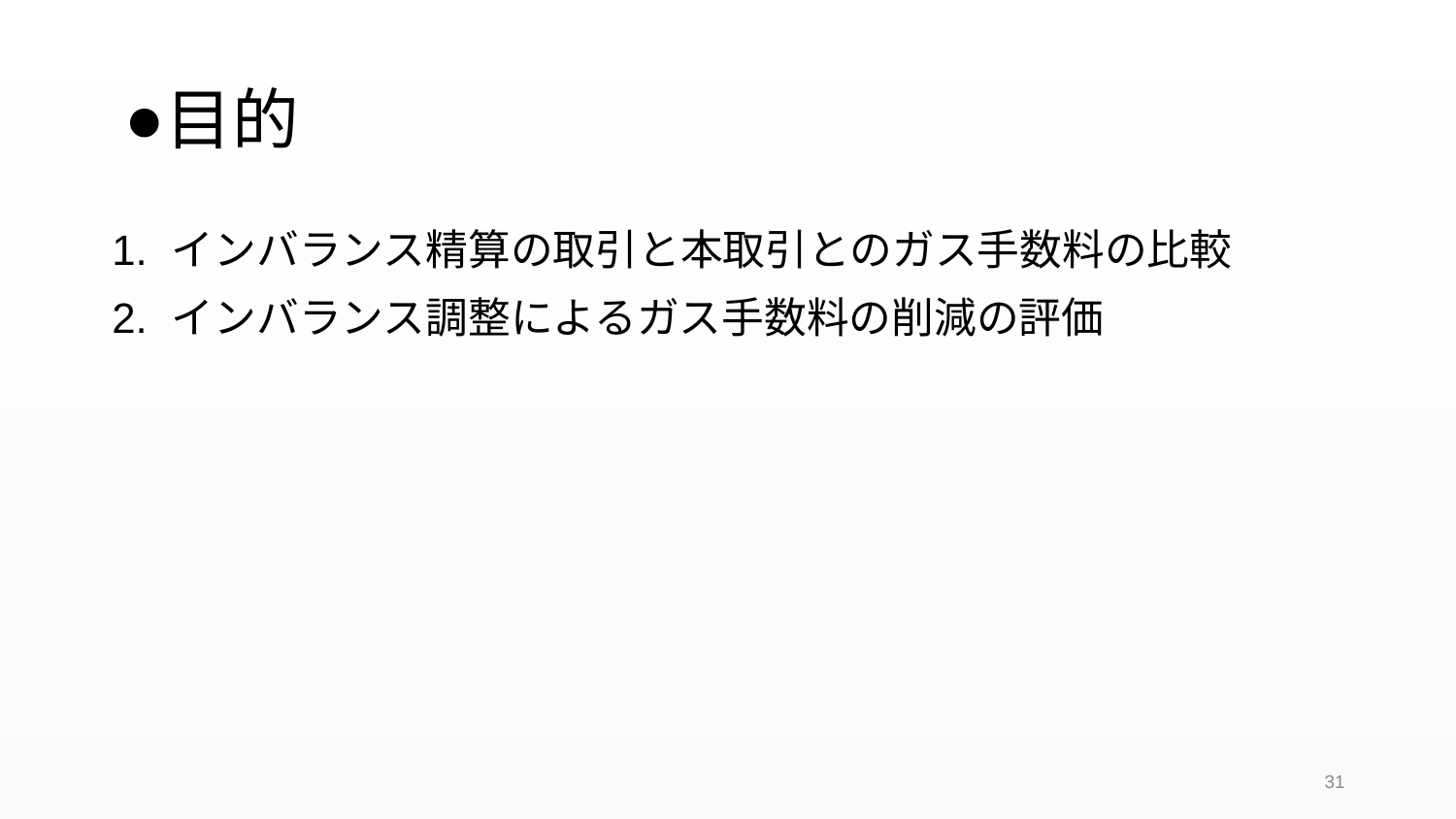

# 目的
インバランス精算の取引と本取引とのガス手数料の比較
インバランス調整によるガス手数料の削減の評価

31